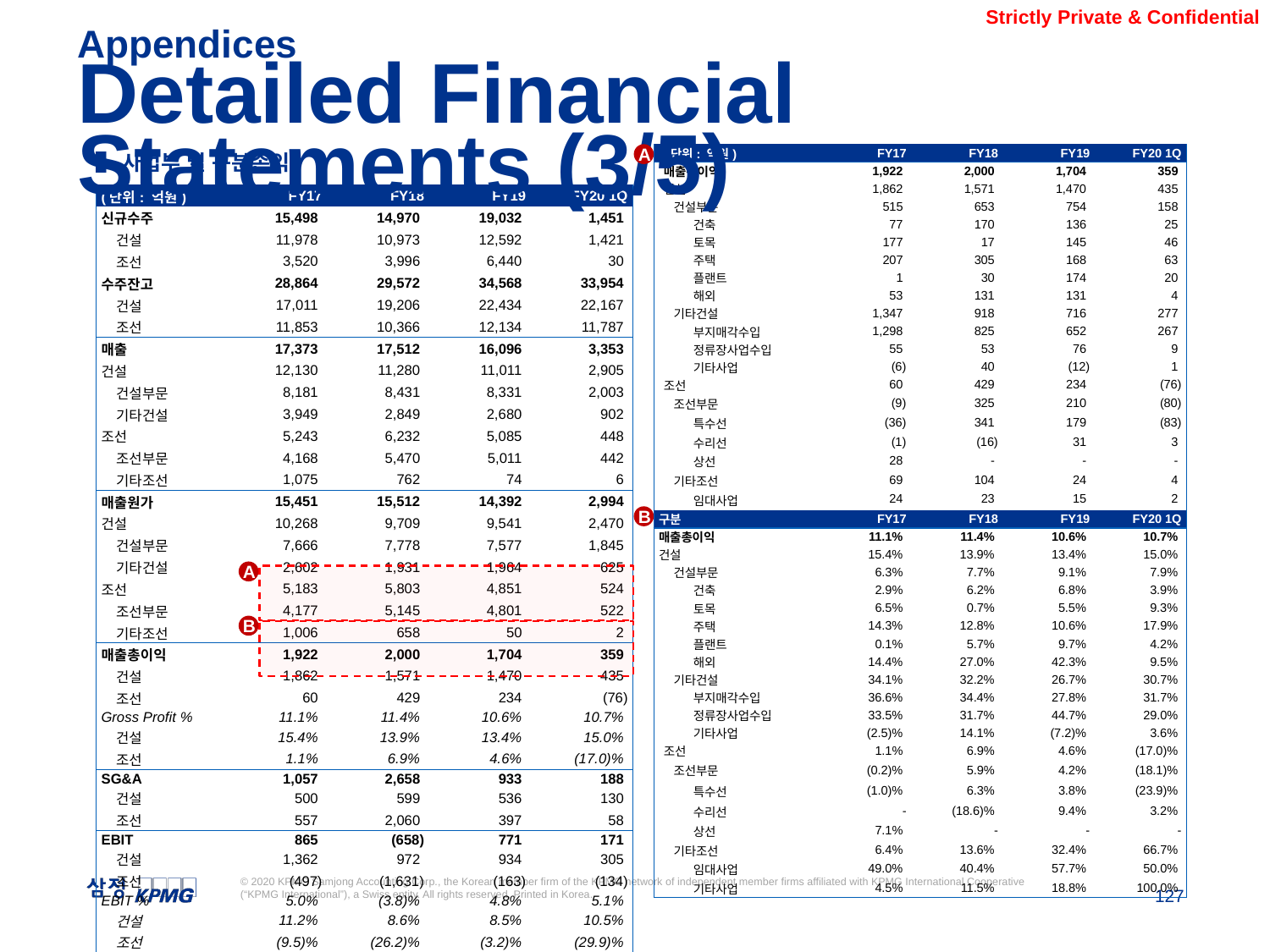

Appendices
Detailed Financial Statements (3/5)
▌사업부 별 구분손익
A
| (단위: 억원) | FY17 | FY18 | FY19 | FY20 1Q |
| --- | --- | --- | --- | --- |
| 매출총이익 | 1,922 | 2,000 | 1,704 | 359 |
| 건설 | 1,862 | 1,571 | 1,470 | 435 |
| 건설부문 | 515 | 653 | 754 | 158 |
| 건축 | 77 | 170 | 136 | 25 |
| 토목 | 177 | 17 | 145 | 46 |
| 주택 | 207 | 305 | 168 | 63 |
| 플랜트 | 1 | 30 | 174 | 20 |
| 해외 | 53 | 131 | 131 | 4 |
| 기타건설 | 1,347 | 918 | 716 | 277 |
| 부지매각수입 | 1,298 | 825 | 652 | 267 |
| 정류장사업수입 | 55 | 53 | 76 | 9 |
| 기타사업 | (6) | 40 | (12) | 1 |
| 조선 | 60 | 429 | 234 | (76) |
| 조선부문 | (9) | 325 | 210 | (80) |
| 특수선 | (36) | 341 | 179 | (83) |
| 수리선 | (1) | (16) | 31 | 3 |
| 상선 | 28 | - | - | - |
| 기타조선 | 69 | 104 | 24 | 4 |
| 임대사업 | 24 | 23 | 15 | 2 |
| 기타사업 | 46 | 81 | 9 | 2 |
| (단위: 억원) | FY17 | FY18 | FY19 | FY20 1Q |
| --- | --- | --- | --- | --- |
| 신규수주 | 15,498 | 14,970 | 19,032 | 1,451 |
| 건설 | 11,978 | 10,973 | 12,592 | 1,421 |
| 조선 | 3,520 | 3,996 | 6,440 | 30 |
| 수주잔고 | 28,864 | 29,572 | 34,568 | 33,954 |
| 건설 | 17,011 | 19,206 | 22,434 | 22,167 |
| 조선 | 11,853 | 10,366 | 12,134 | 11,787 |
| 매출 | 17,373 | 17,512 | 16,096 | 3,353 |
| 건설 | 12,130 | 11,280 | 11,011 | 2,905 |
| 건설부문 | 8,181 | 8,431 | 8,331 | 2,003 |
| 기타건설 | 3,949 | 2,849 | 2,680 | 902 |
| 조선 | 5,243 | 6,232 | 5,085 | 448 |
| 조선부문 | 4,168 | 5,470 | 5,011 | 442 |
| 기타조선 | 1,075 | 762 | 74 | 6 |
| 매출원가 | 15,451 | 15,512 | 14,392 | 2,994 |
| 건설 | 10,268 | 9,709 | 9,541 | 2,470 |
| 건설부문 | 7,666 | 7,778 | 7,577 | 1,845 |
| 기타건설 | 2,602 | 1,931 | 1,964 | 625 |
| 조선 | 5,183 | 5,803 | 4,851 | 524 |
| 조선부문 | 4,177 | 5,145 | 4,801 | 522 |
| 기타조선 | 1,006 | 658 | 50 | 2 |
| 매출총이익 | 1,922 | 2,000 | 1,704 | 359 |
| 건설 | 1,862 | 1,571 | 1,470 | 435 |
| 조선 | 60 | 429 | 234 | (76) |
| Gross Profit % | 11.1% | 11.4% | 10.6% | 10.7% |
| 건설 | 15.4% | 13.9% | 13.4% | 15.0% |
| 조선 | 1.1% | 6.9% | 4.6% | (17.0)% |
| SG&A | 1,057 | 2,658 | 933 | 188 |
| 건설 | 500 | 599 | 536 | 130 |
| 조선 | 557 | 2,060 | 397 | 58 |
| EBIT | 865 | (658) | 771 | 171 |
| 건설 | 1,362 | 972 | 934 | 305 |
| 조선 | (497) | (1,631) | (163) | (134) |
| EBIT % | 5.0% | (3.8)% | 4.8% | 5.1% |
| 건설 | 11.2% | 8.6% | 8.5% | 10.5% |
| 조선 | (9.5)% | (26.2)% | (3.2)% | (29.9)% |
B
| 구분 | FY17 | FY18 | FY19 | FY20 1Q |
| --- | --- | --- | --- | --- |
| 매출총이익 | 11.1% | 11.4% | 10.6% | 10.7% |
| 건설 | 15.4% | 13.9% | 13.4% | 15.0% |
| 건설부문 | 6.3% | 7.7% | 9.1% | 7.9% |
| 건축 | 2.9% | 6.2% | 6.8% | 3.9% |
| 토목 | 6.5% | 0.7% | 5.5% | 9.3% |
| 주택 | 14.3% | 12.8% | 10.6% | 17.9% |
| 플랜트 | 0.1% | 5.7% | 9.7% | 4.2% |
| 해외 | 14.4% | 27.0% | 42.3% | 9.5% |
| 기타건설 | 34.1% | 32.2% | 26.7% | 30.7% |
| 부지매각수입 | 36.6% | 34.4% | 27.8% | 31.7% |
| 정류장사업수입 | 33.5% | 31.7% | 44.7% | 29.0% |
| 기타사업 | (2.5)% | 14.1% | (7.2)% | 3.6% |
| 조선 | 1.1% | 6.9% | 4.6% | (17.0)% |
| 조선부문 | (0.2)% | 5.9% | 4.2% | (18.1)% |
| 특수선 | (1.0)% | 6.3% | 3.8% | (23.9)% |
| 수리선 | - | (18.6)% | 9.4% | 3.2% |
| 상선 | 7.1% | - | - | - |
| 기타조선 | 6.4% | 13.6% | 32.4% | 66.7% |
| 임대사업 | 49.0% | 40.4% | 57.7% | 50.0% |
| 기타사업 | 4.5% | 11.5% | 18.8% | 100.0% |
A

B